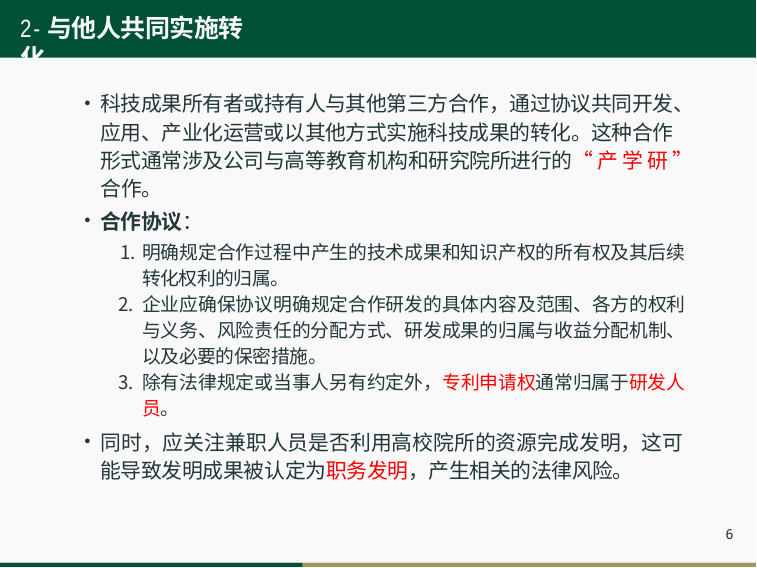

# 2-与他人共同实施转化
科技成果所有者或持有人与其他第三方合作，通过协议共同开发、应用、产业化运营或以其他方式实施科技成果的转化。这种合作 形式通常涉及公司与高等教育机构和研究院所进行的“产学研”合作。
合作协议：
明确规定合作过程中产生的技术成果和知识产权的所有权及其后续转化权利的归属。
企业应确保协议明确规定合作研发的具体内容及范围、各方的权利与义务、风险责任的分配方式、研发成果的归属与收益分配机制、以及必要的保密措施。
除有法律规定或当事人另有约定外，专利申请权通常归属于研发人员。
同时，应关注兼职人员是否利用高校院所的资源完成发明，这可能导致发明成果被认定为职务发明，产生相关的法律风险。
6